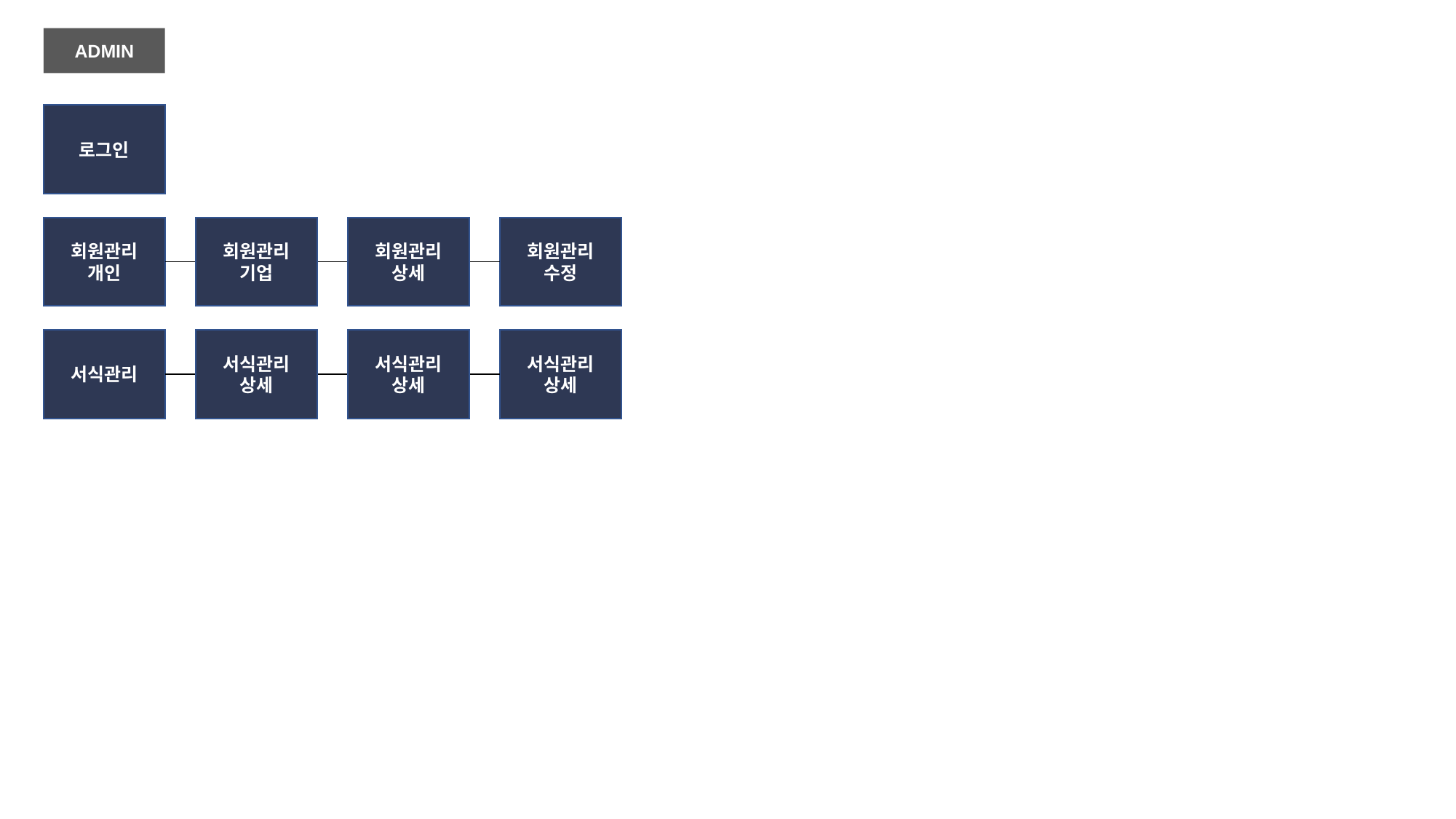

ADMIN
로그인
회원관리
개인
회원관리
기업
회원관리
상세
회원관리
수정
서식관리
상세
서식관리
서식관리
상세
서식관리
상세